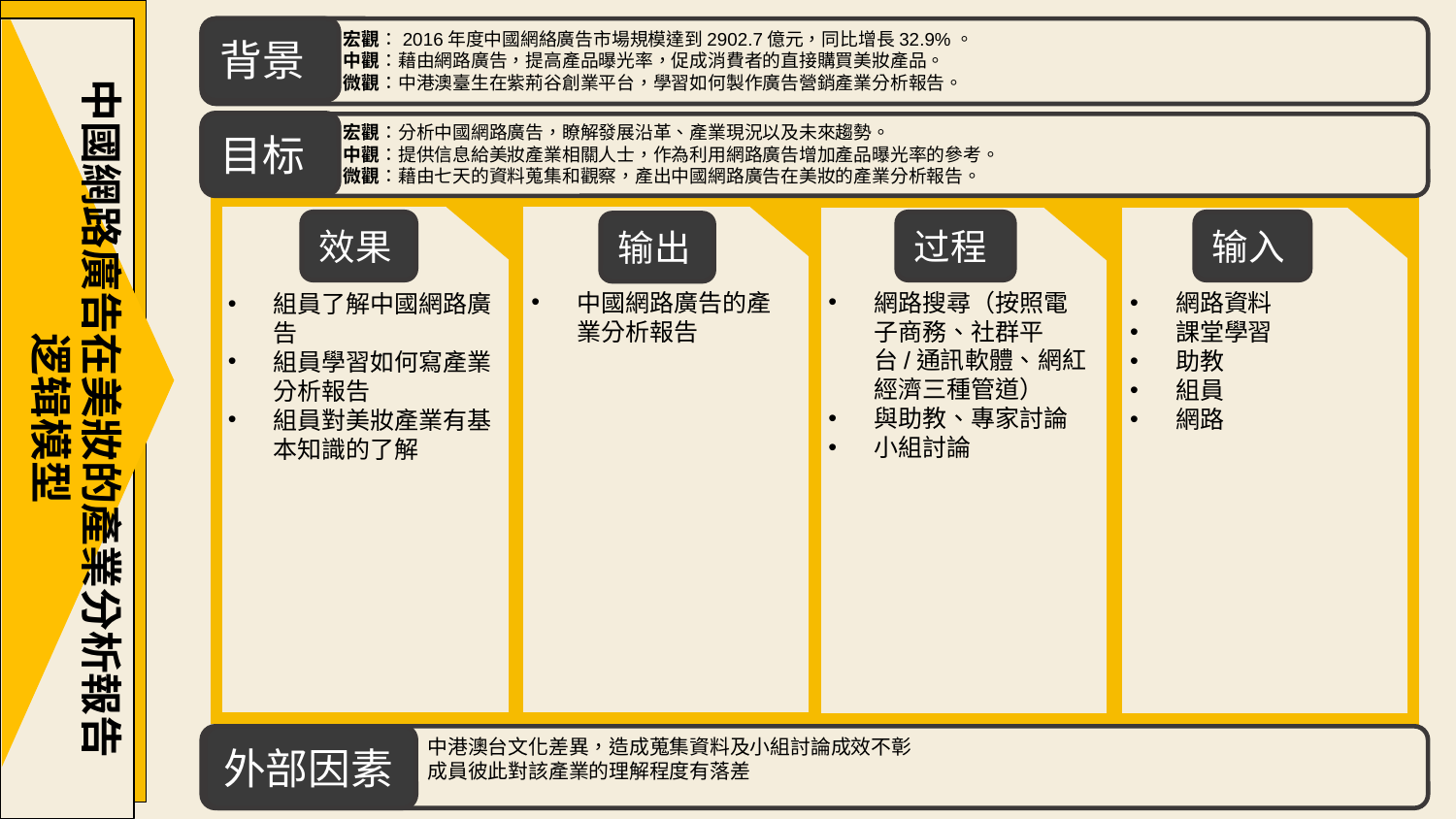

中國網路廣告在美妝的產業分析報告
逻辑模型

背景
目标

外部因素
宏觀：2016年度中國網絡廣告市場規模達到2902.7億元，同比增長32.9%。
中觀：藉由網路廣告，提高產品曝光率，促成消費者的直接購買美妝產品。
微觀：中港澳臺生在紫荊谷創業平台，學習如何製作廣告營銷產業分析報告。
宏觀：分析中國網路廣告，瞭解發展沿革、產業現況以及未來趨勢。
中觀：提供信息給美妝產業相關人士，作為利用網路廣告增加產品曝光率的參考。
微觀：藉由七天的資料蒐集和觀察，產出中國網路廣告在美妝的產業分析報告。
效果
过程
输入
输出
網路搜尋（按照電子商務、社群平台/通訊軟體、網紅經濟三種管道）
與助教、專家討論
小組討論
中國網路廣告的產業分析報告
網路資料
課堂學習
助教
組員
網路
組員了解中國網路廣告
組員學習如何寫產業分析報告
組員對美妝產業有基本知識的了解

中港澳台文化差異，造成蒐集資料及小組討論成效不彰
成員彼此對該產業的理解程度有落差